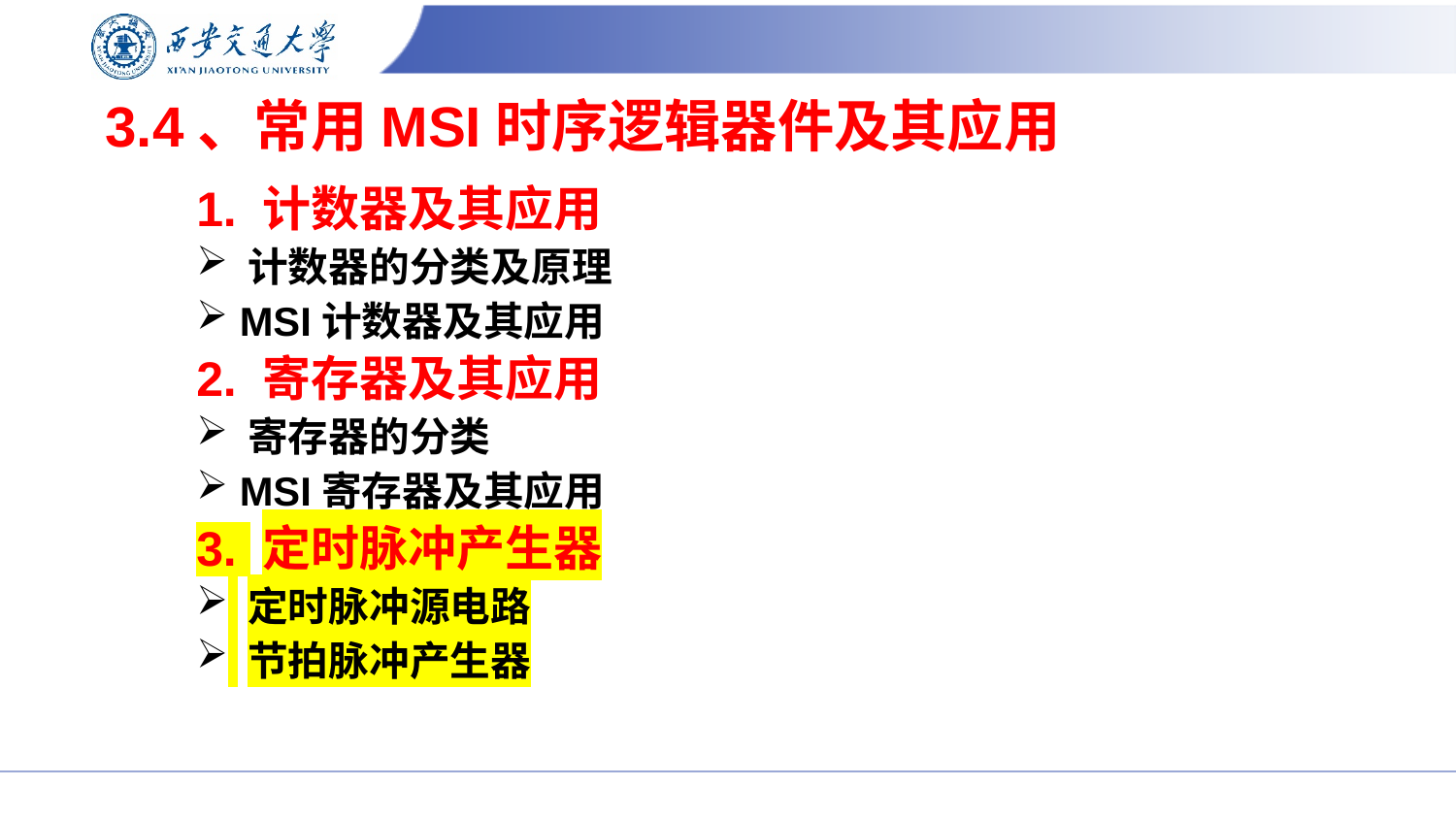

# 3.4、常用MSI时序逻辑器件及其应用
1. 计数器及其应用
 计数器的分类及原理
 MSI计数器及其应用
2. 寄存器及其应用
 寄存器的分类
 MSI寄存器及其应用
3. 定时脉冲产生器
 定时脉冲源电路
 节拍脉冲产生器